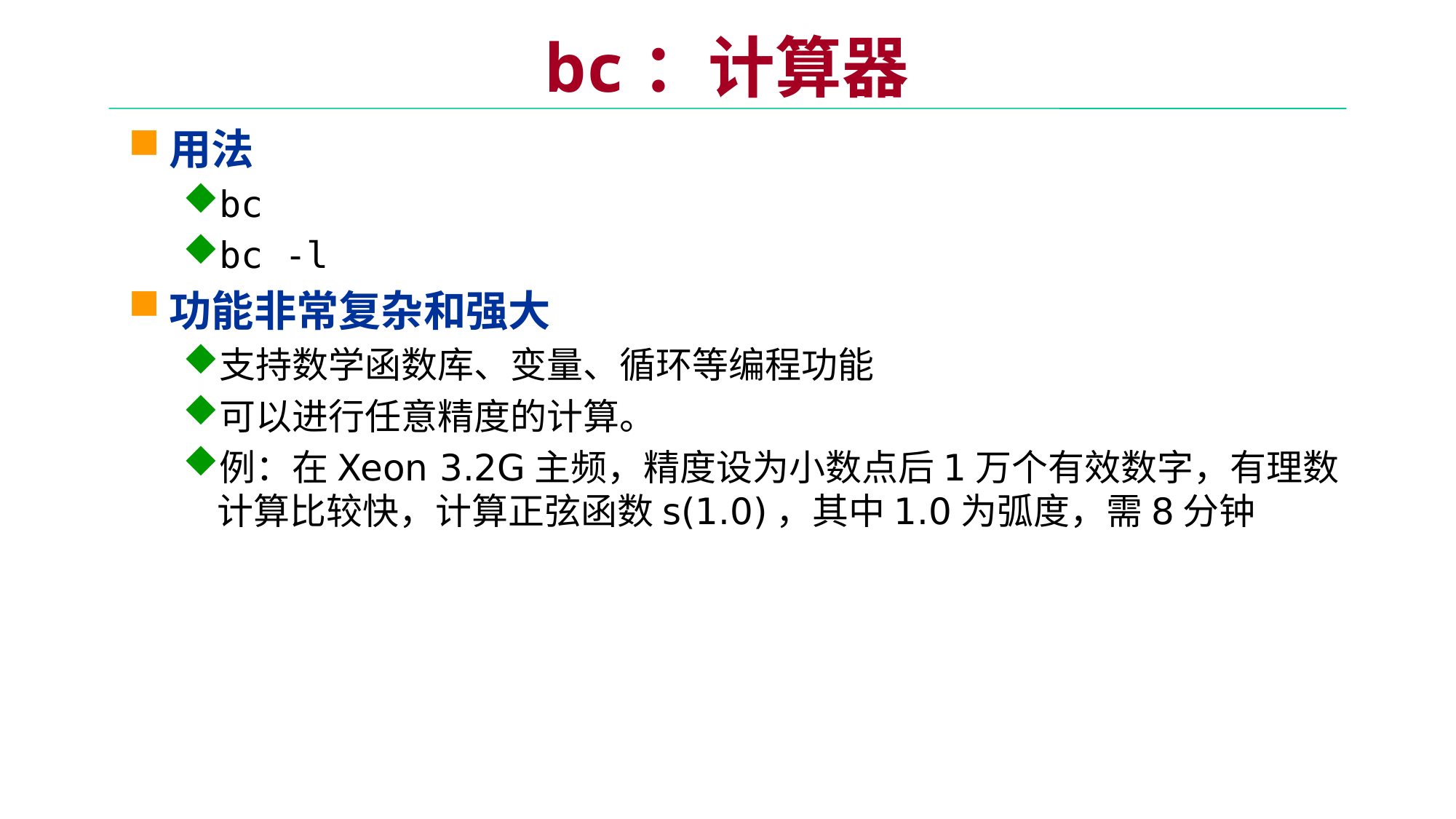

# bc：计算器
用法
bc
bc -l
功能非常复杂和强大
支持数学函数库、变量、循环等编程功能
可以进行任意精度的计算。
例：在Xeon 3.2G主频，精度设为小数点后1万个有效数字，有理数计算比较快，计算正弦函数s(1.0)，其中1.0为弧度，需8分钟